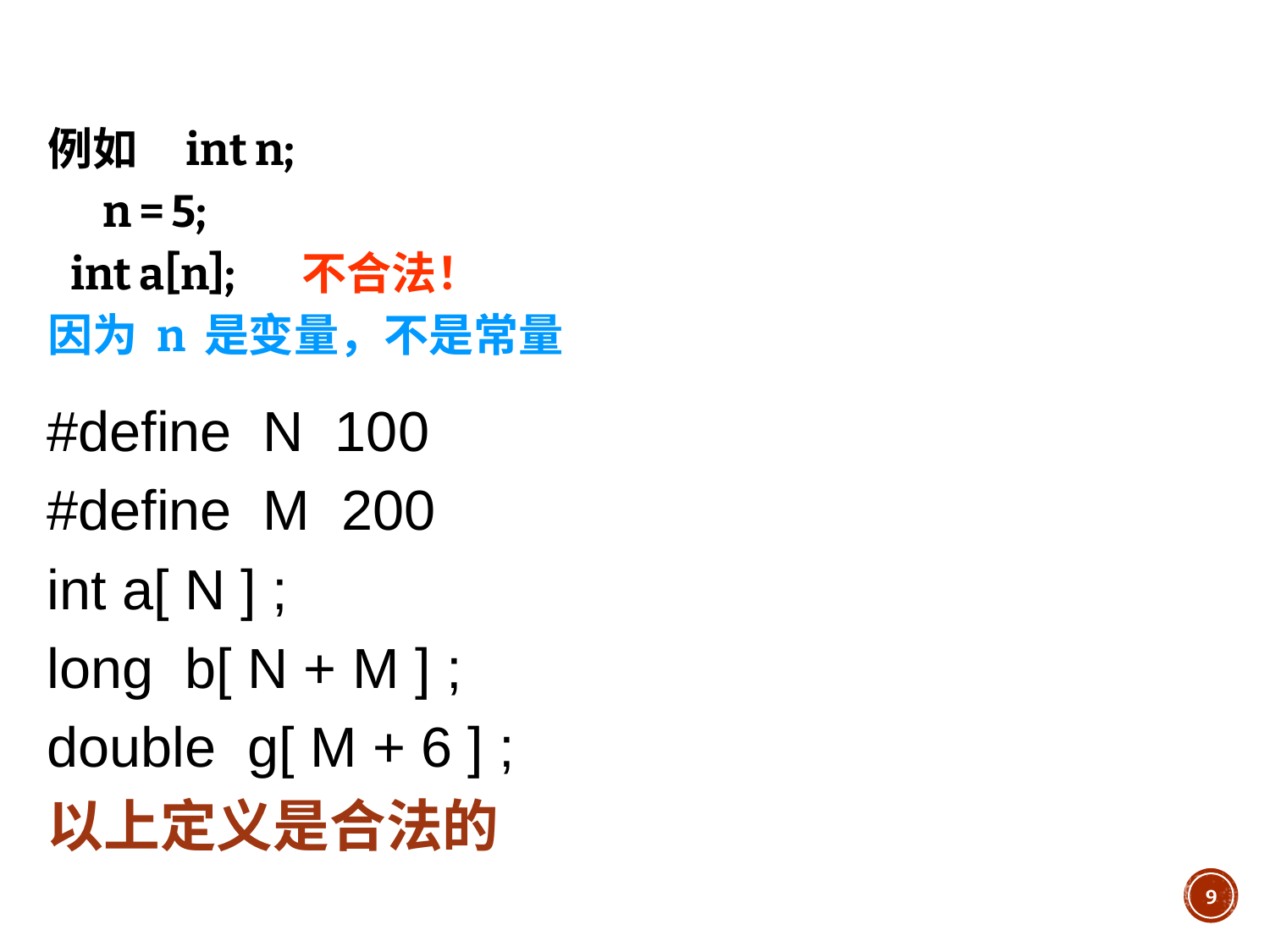

例如	int n;
	    n = 5;
		int a[n];		不合法！
因为 n 是变量，不是常量

#define  N  100
#define  M  200
int a[ N ] ;
long  b[ N + M ] ;
double  g[ M + 6 ] ;
以上定义是合法的
9